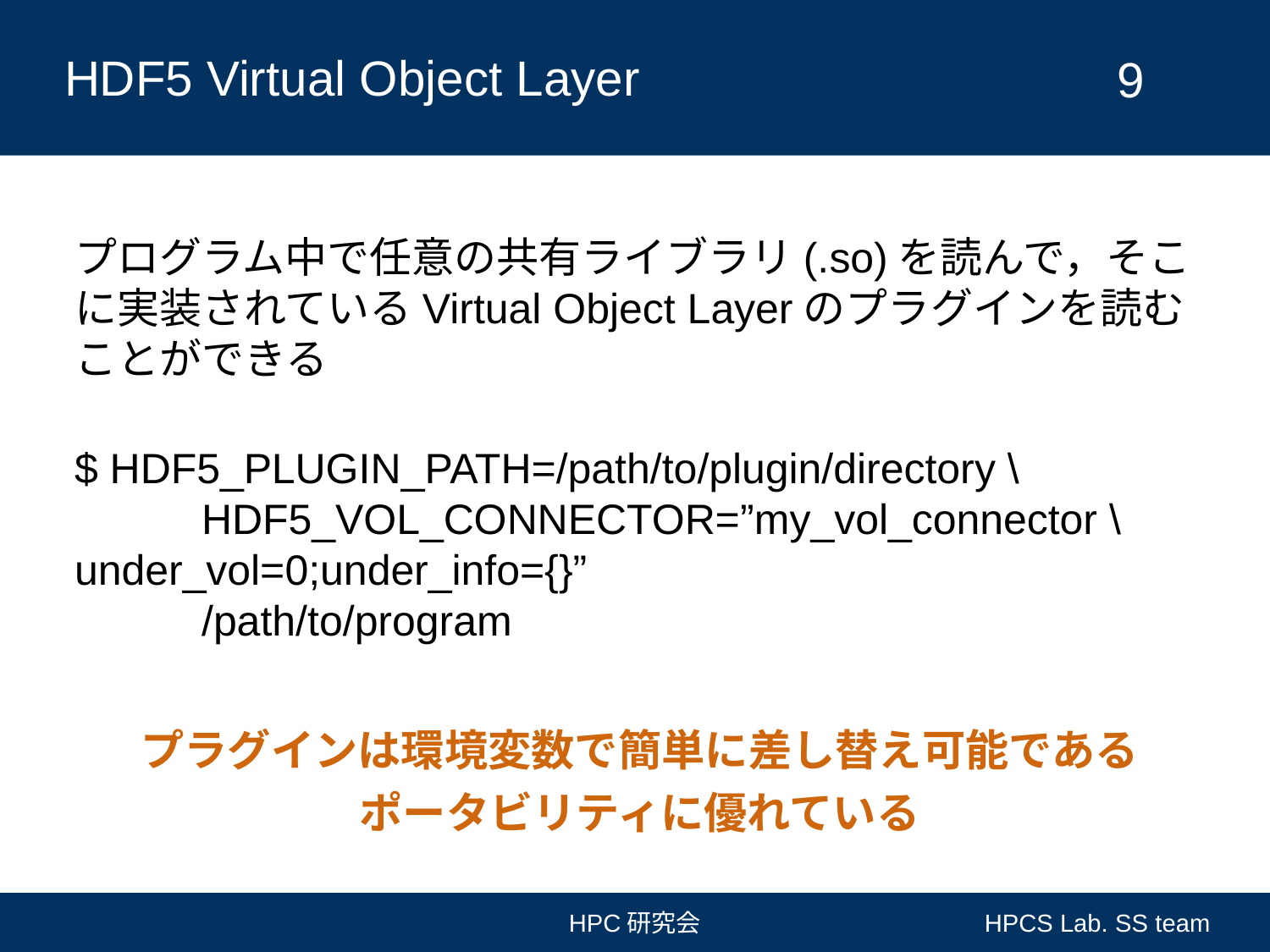

# HDF5 Virtual Object Layer
9
プログラム中で任意の共有ライブラリ(.so)を読んで，そこに実装されているVirtual Object Layerのプラグインを読むことができる
$ HDF5_PLUGIN_PATH=/path/to/plugin/directory \
	HDF5_VOL_CONNECTOR=”my_vol_connector \ 	under_vol=0;under_info={}”
	/path/to/program

プラグインは環境変数で簡単に差し替え可能である
ポータビリティに優れている